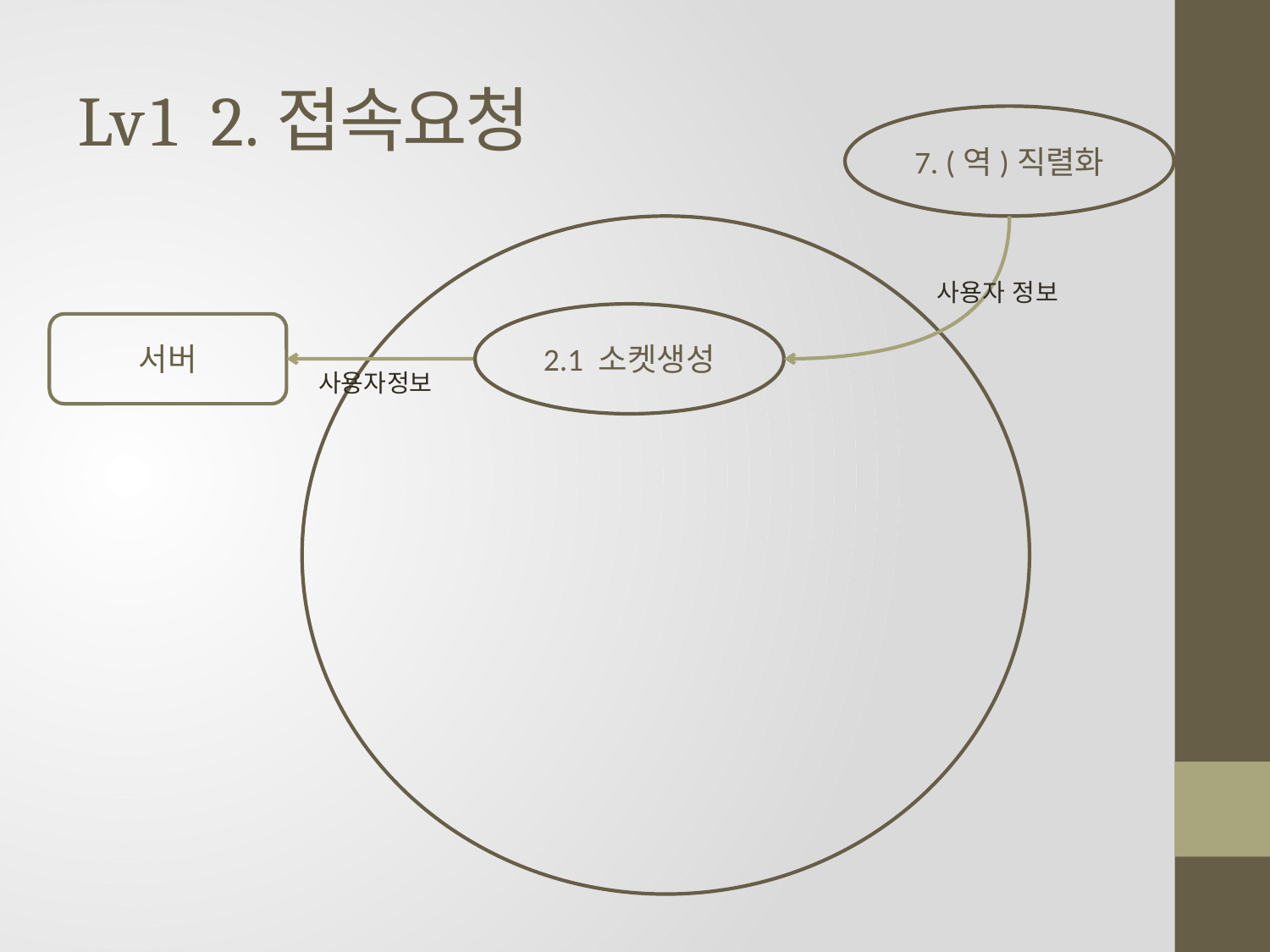

# Lv1  2.접속요청
7. (역)직렬화

사용자 정보
2.1 소켓생성
서버
사용자정보